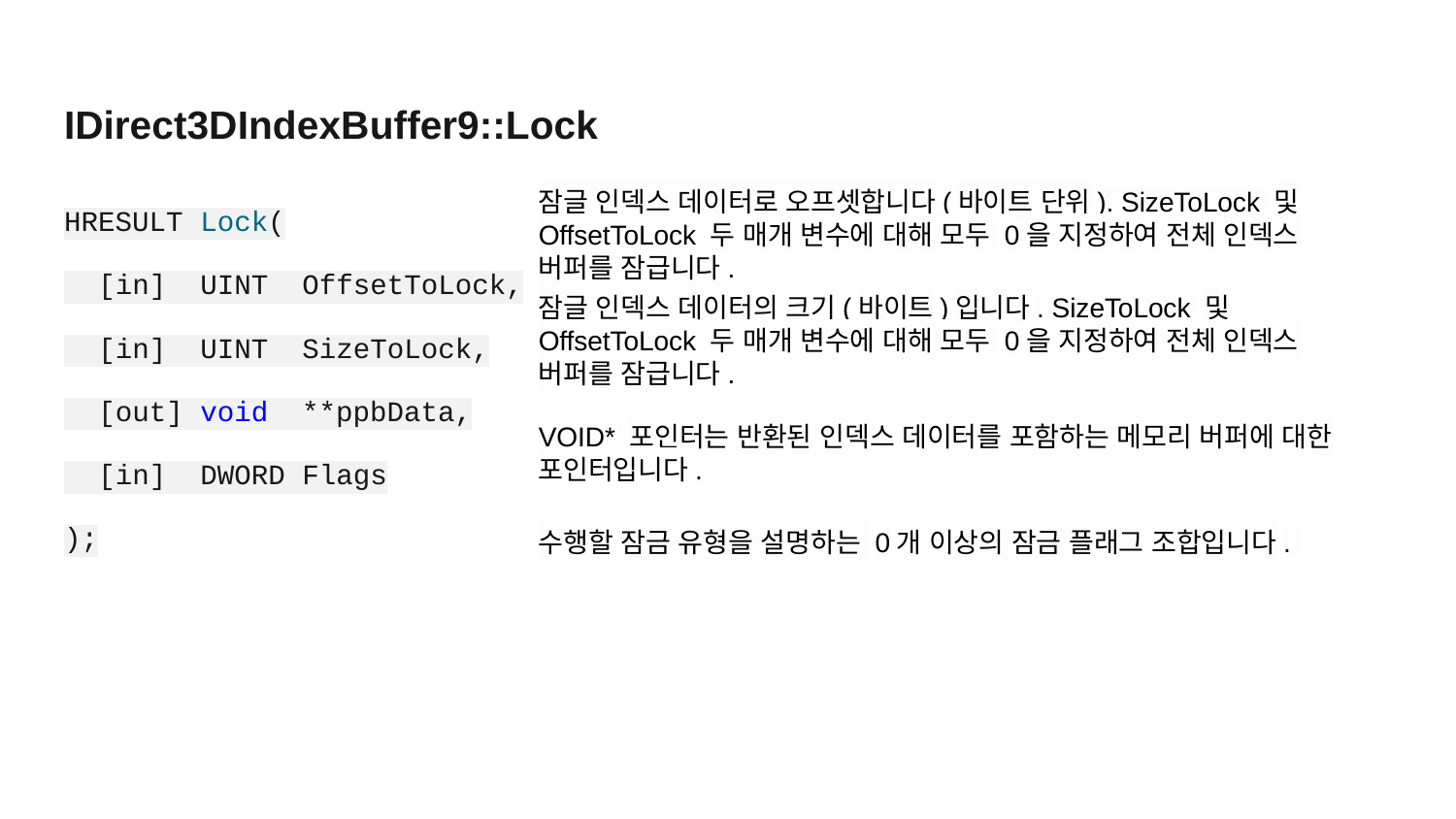

# IDirect3DIndexBuffer9::Lock

잠글 인덱스 데이터로 오프셋합니다(바이트 단위). SizeToLock 및 OffsetToLock 두 매개 변수에 대해 모두 0을 지정하여 전체 인덱스 버퍼를 잠급니다.
HRESULT Lock(
  [in]  UINT  OffsetToLock,
  [in]  UINT  SizeToLock,
  [out] void  **ppbData,
  [in]  DWORD Flags
);
잠글 인덱스 데이터의 크기(바이트)입니다. SizeToLock 및 OffsetToLock 두 매개 변수에 대해 모두 0을 지정하여 전체 인덱스 버퍼를 잠급니다.
VOID* 포인터는 반환된 인덱스 데이터를 포함하는 메모리 버퍼에 대한 포인터입니다.
수행할 잠금 유형을 설명하는 0개 이상의 잠금 플래그 조합입니다.